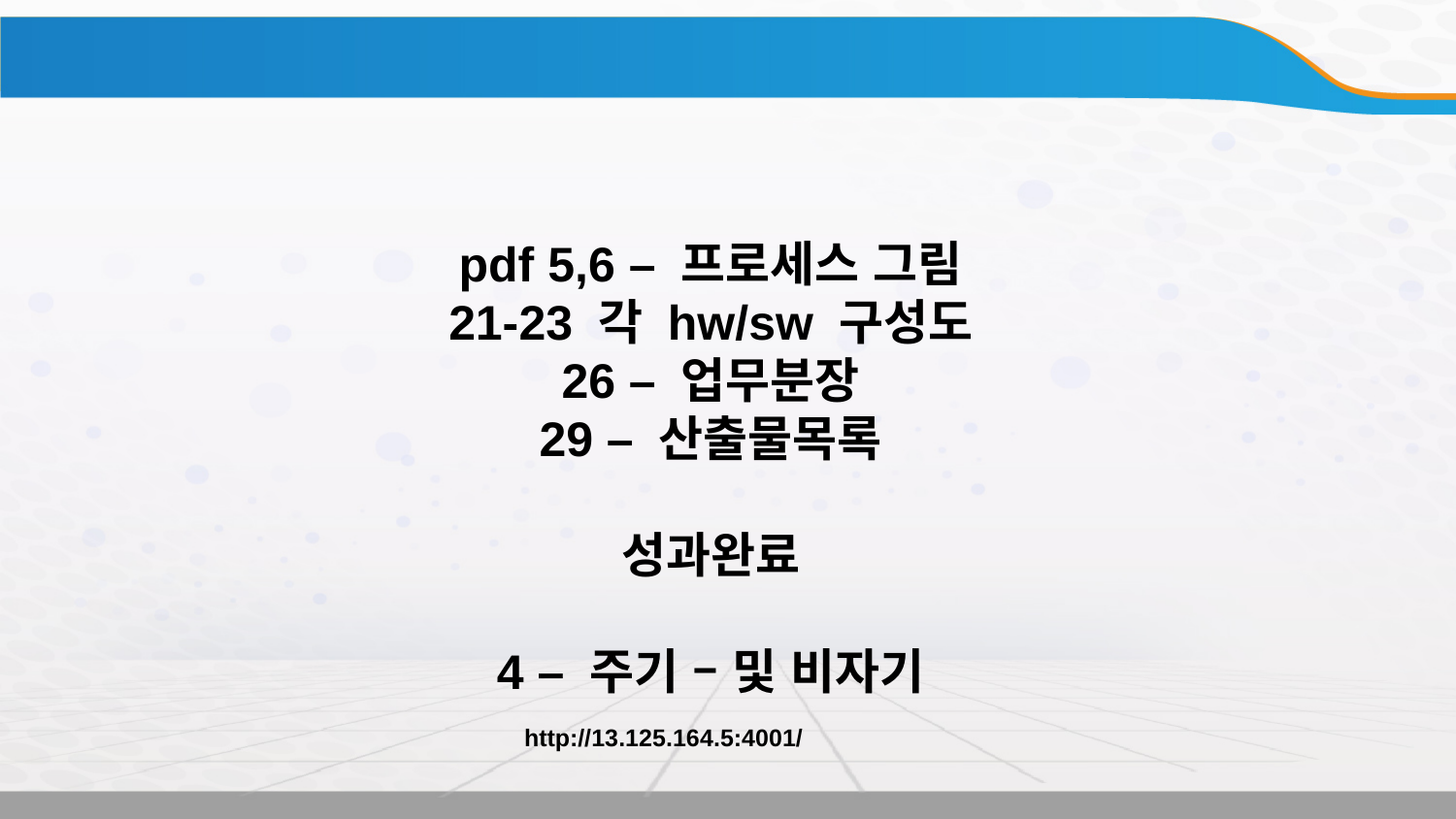

pdf 5,6 – 프로세스 그림
21-23 각 hw/sw 구성도
26 – 업무분장
29 – 산출물목록

성과완료

4 – 주기 – 및 비자기
http://13.125.164.5:4001/